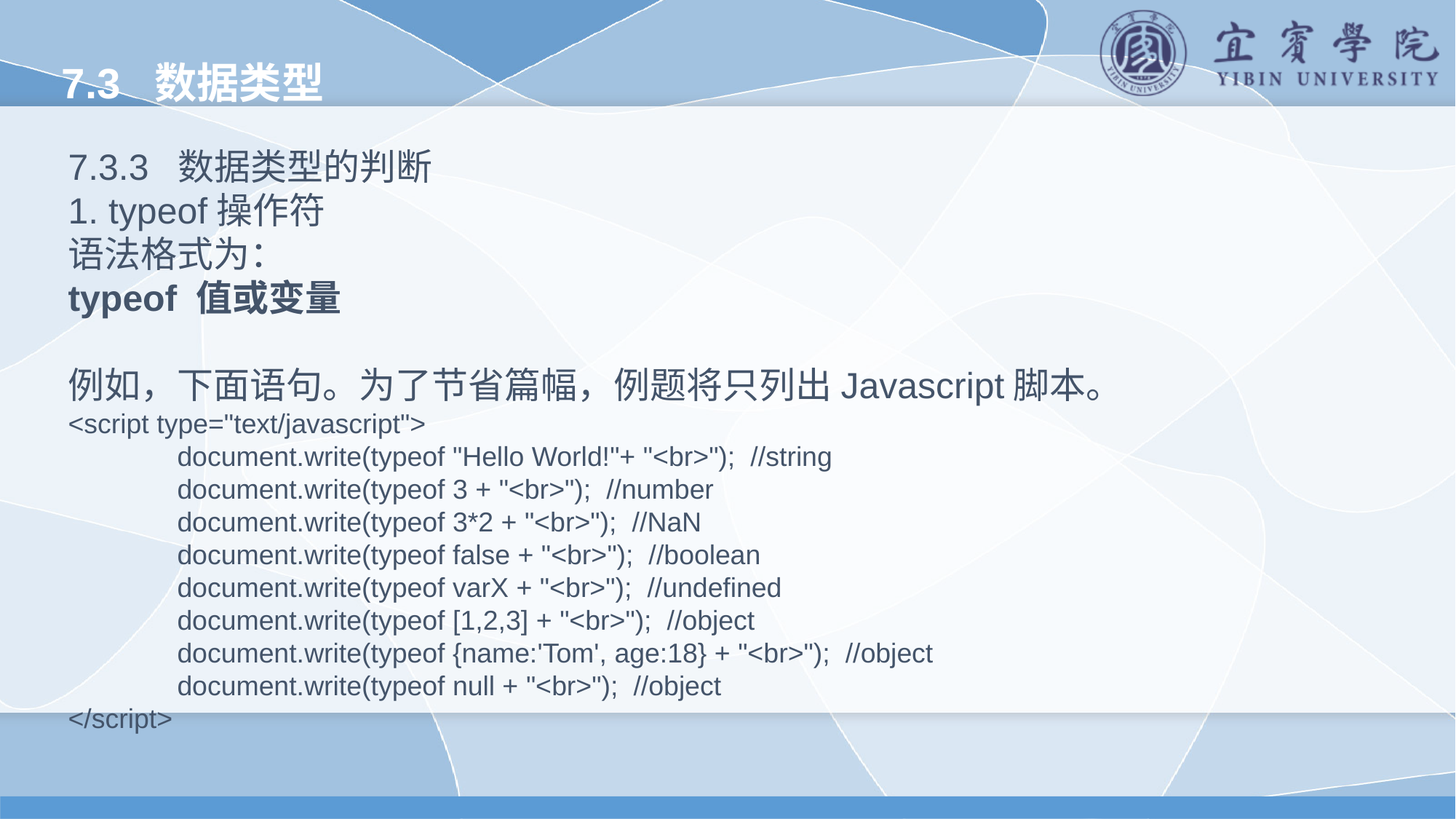

7.3  数据类型
7.3.3  数据类型的判断
1. typeof操作符
语法格式为：
typeof 值或变量

例如，下面语句。为了节省篇幅，例题将只列出Javascript脚本。
<script type="text/javascript">
	document.write(typeof "Hello World!"+ "<br>");  //string
	document.write(typeof 3 + "<br>");  //number
	document.write(typeof 3*2 + "<br>");  //NaN
	document.write(typeof false + "<br>");  //boolean
	document.write(typeof varX + "<br>");  //undefined
	document.write(typeof [1,2,3] + "<br>");  //object
	document.write(typeof {name:'Tom', age:18} + "<br>");  //object
	document.write(typeof null + "<br>");  //object
</script>